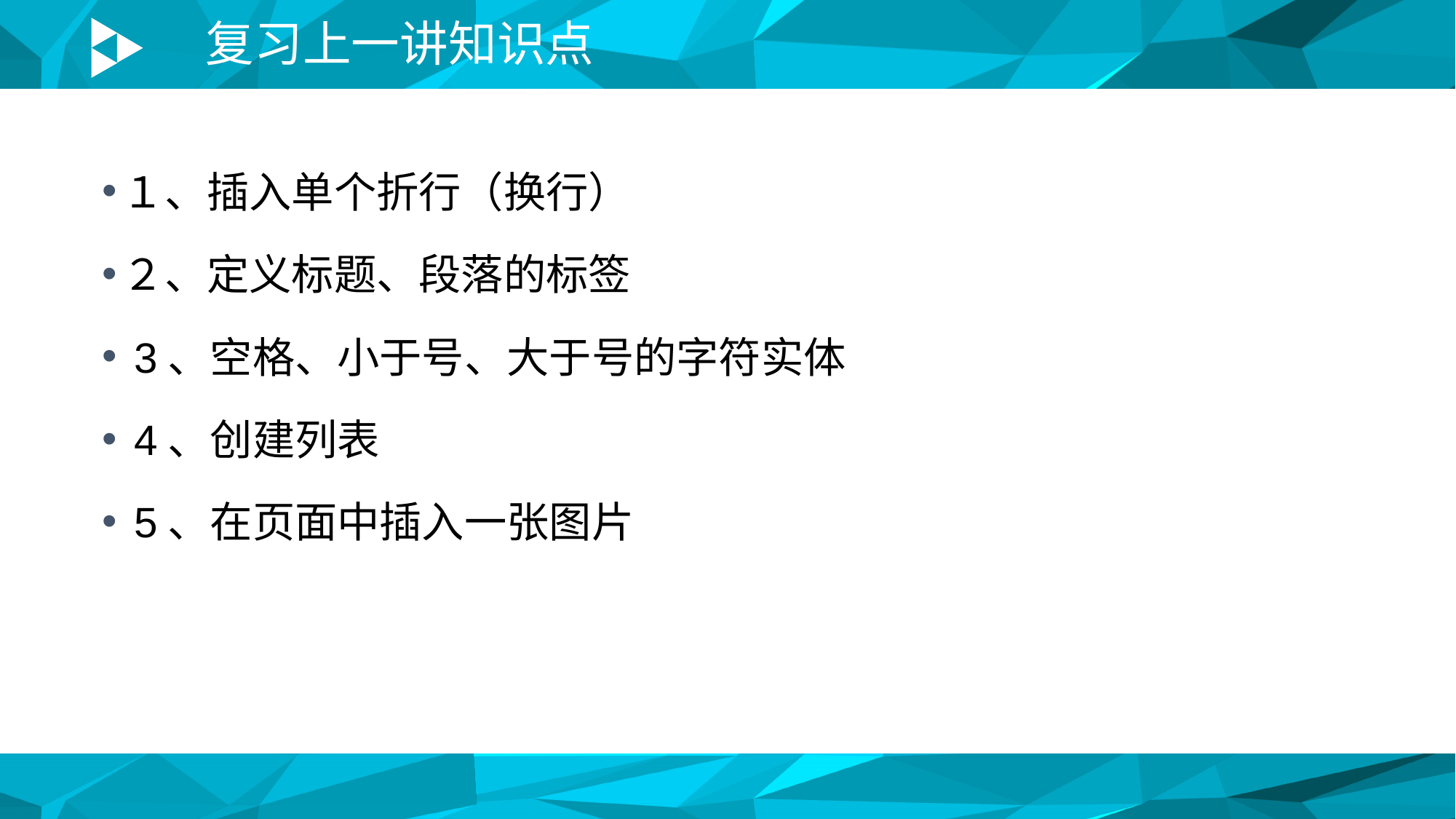

# 复习上一讲知识点
１、插入单个折行（换行）
２、定义标题、段落的标签
 3、空格、小于号、大于号的字符实体
 4、创建列表
 5、在页面中插入一张图片